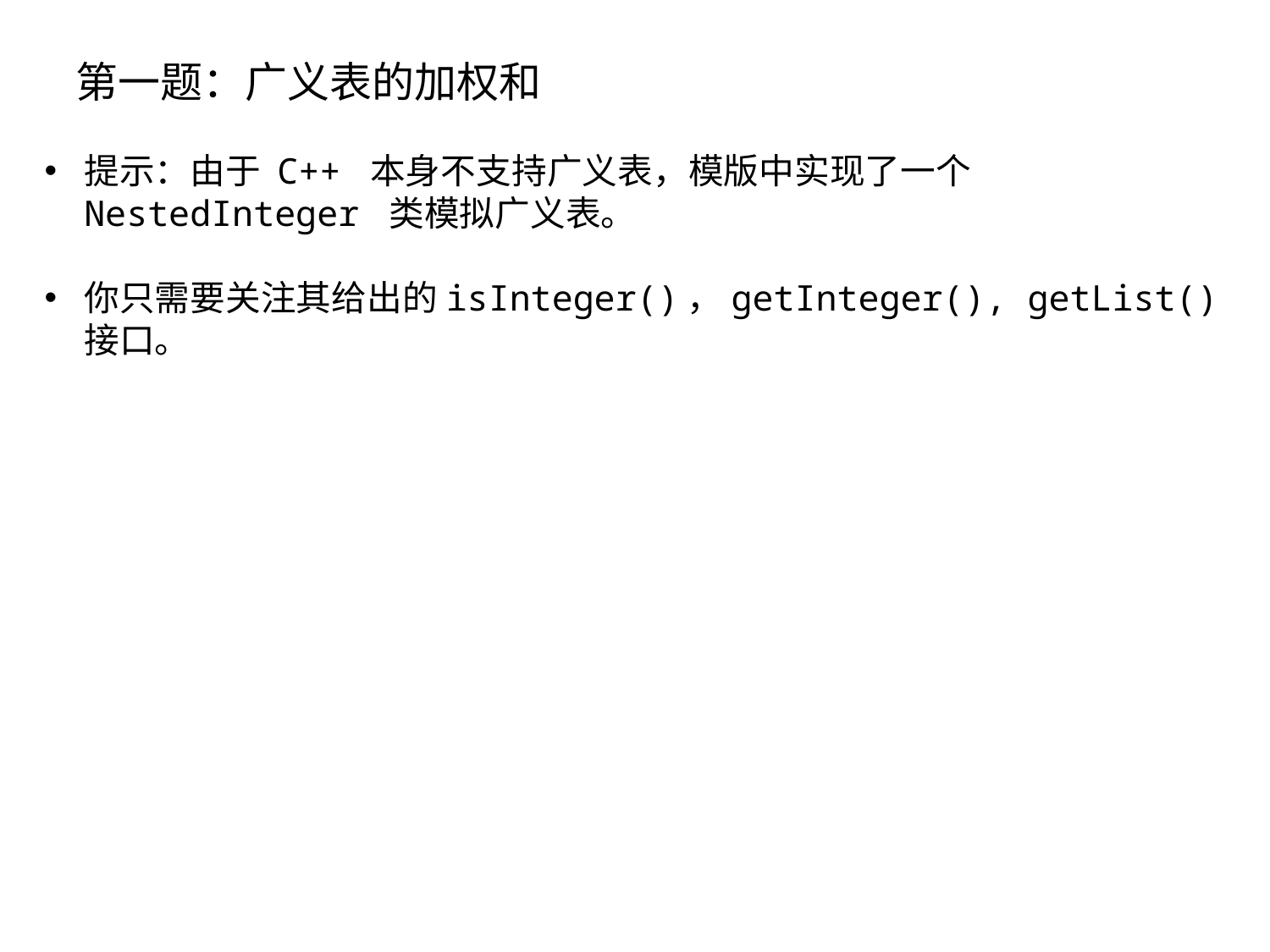

# 第一题：广义表的加权和
提示：由于 C++ 本身不支持广义表，模版中实现了一个 NestedInteger 类模拟广义表。

你只需要关注其给出的isInteger()，getInteger(), getList()接口。